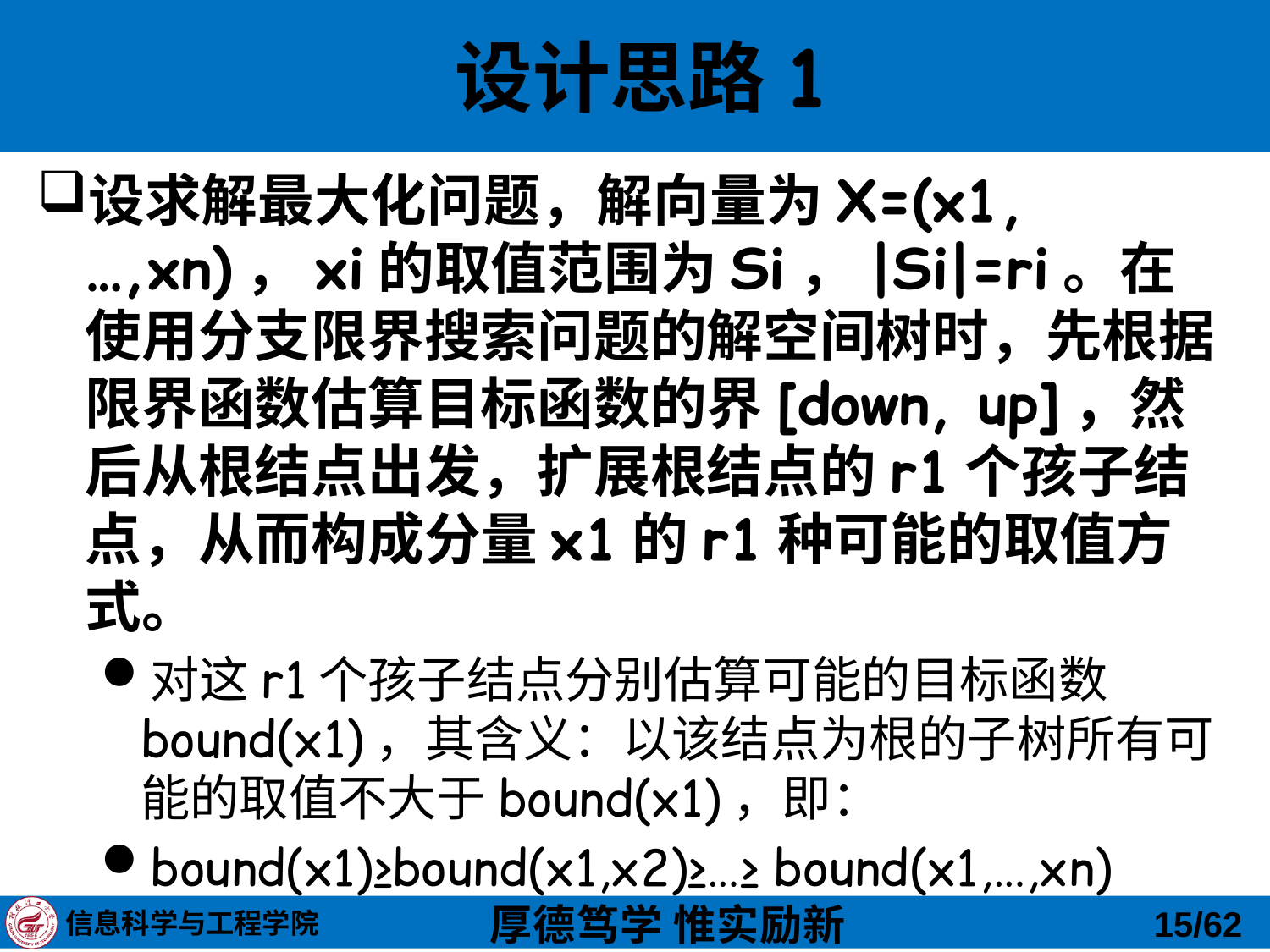

# 设计思路1
设求解最大化问题，解向量为X=(x1,…,xn)，xi的取值范围为Si，|Si|=ri。在使用分支限界搜索问题的解空间树时，先根据限界函数估算目标函数的界[down, up]，然后从根结点出发，扩展根结点的r1个孩子结点，从而构成分量x1的r1种可能的取值方式。
对这r1个孩子结点分别估算可能的目标函数bound(x1)，其含义：以该结点为根的子树所有可能的取值不大于bound(x1)，即：
bound(x1)≥bound(x1,x2)≥…≥ bound(x1,…,xn)
15/62